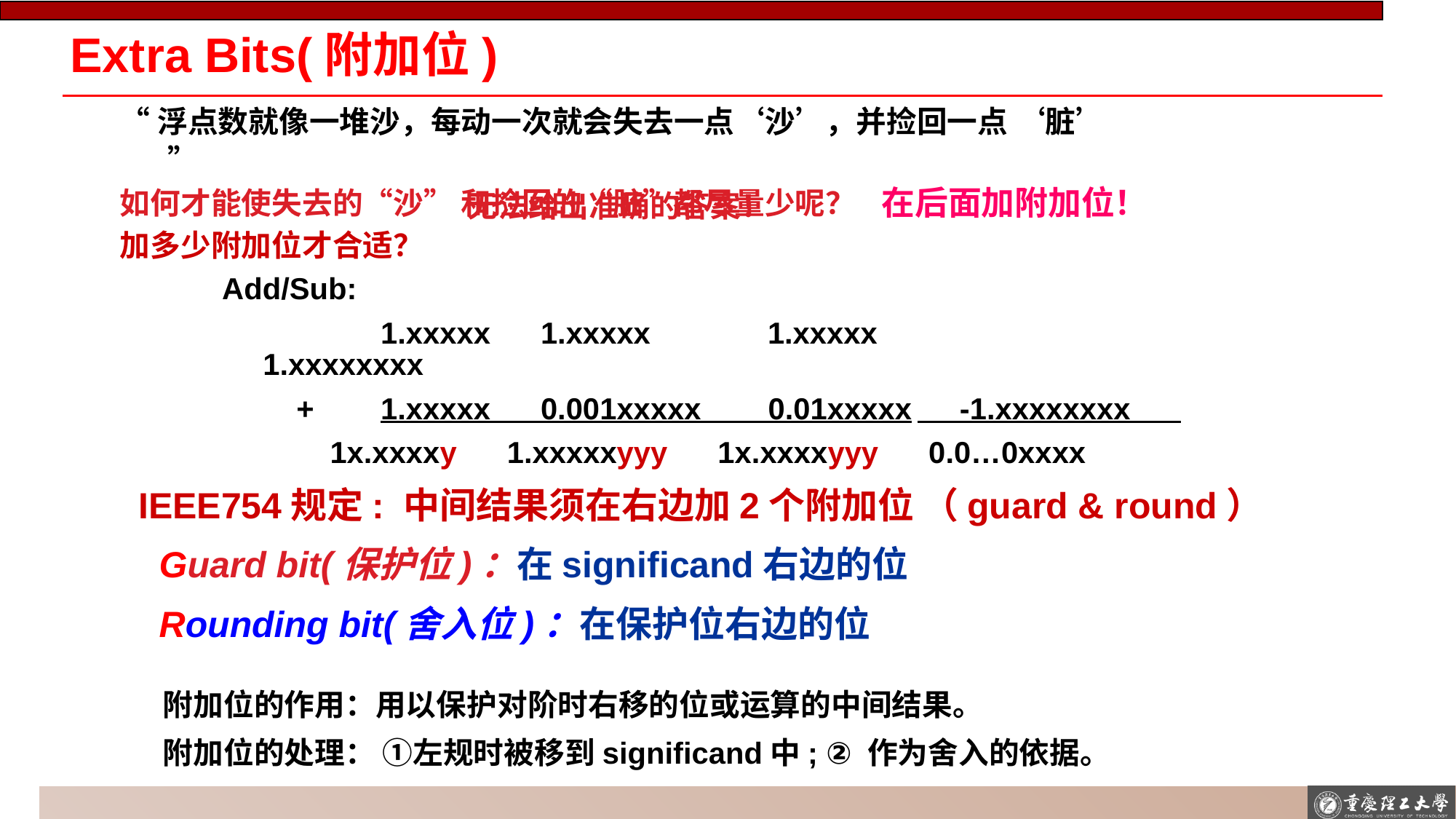

# Extra Bits(附加位)
“浮点数就像一堆沙，每动一次就会失去一点‘沙’，并捡回一点 ‘脏’ ”
如何才能使失去的“沙” 和捡回的“脏”都尽量少呢？
加多少附加位才合适？
在后面加附加位！
无法给出准确的答案！
Add/Sub:
		 1.xxxxx      1.xxxxx              1.xxxxx		      1.xxxxxxxx
	    +	 1.xxxxx      0.001xxxxx        0.01xxxxx	     -1.xxxxxxxx
	        1x.xxxxy      1.xxxxxyyy      1x.xxxxyyy      0.0…0xxxx
IEEE754规定: 中间结果须在右边加2个附加位 （guard & round）
  Guard bit(保护位)：在significand右边的位
  Rounding bit(舍入位)：在保护位右边的位
附加位的作用：用以保护对阶时右移的位或运算的中间结果。
附加位的处理： ①左规时被移到significand中; ② 作为舍入的依据。